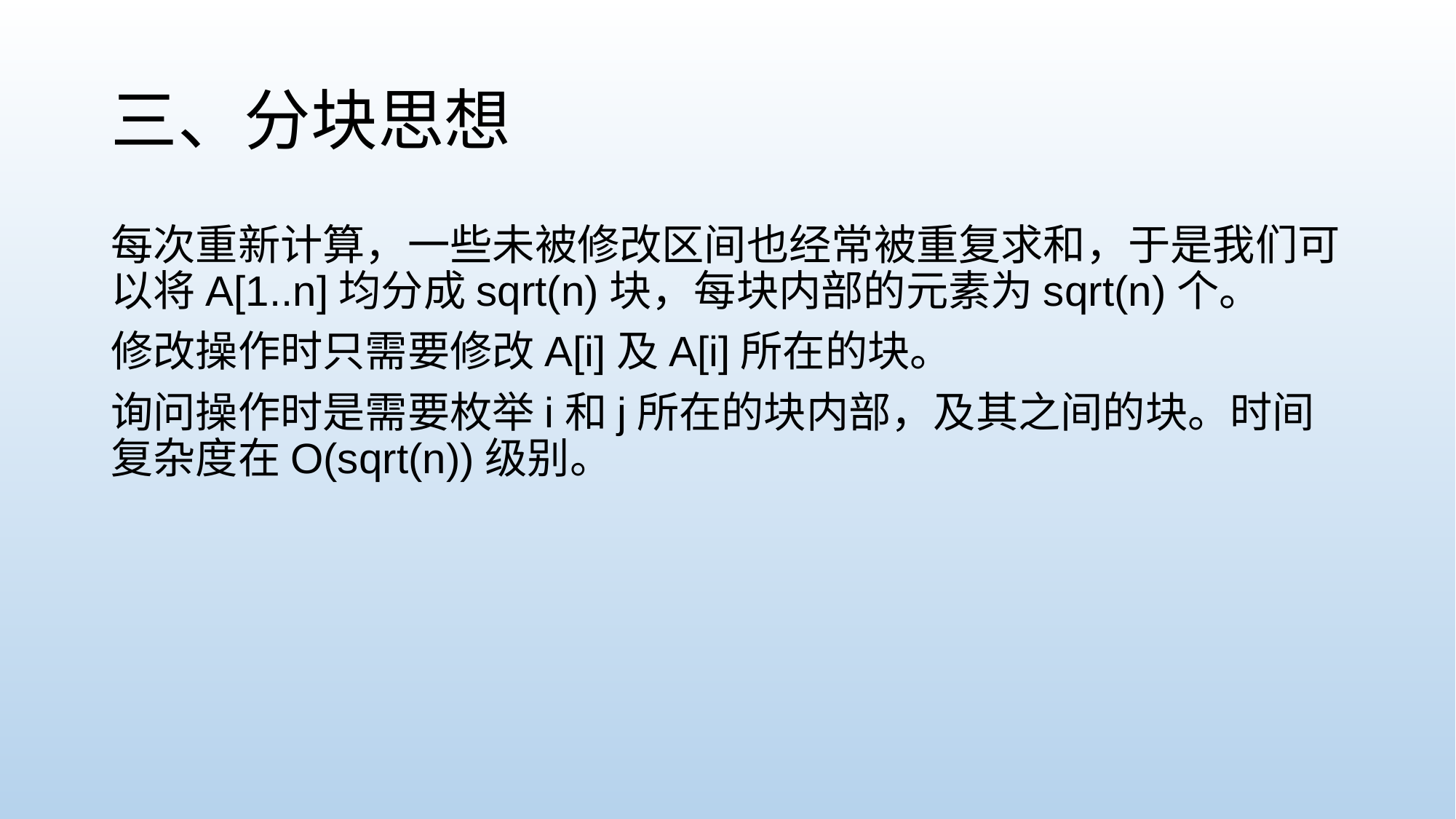

# 三、分块思想
每次重新计算，一些未被修改区间也经常被重复求和，于是我们可以将A[1..n]均分成sqrt(n)块，每块内部的元素为sqrt(n)个。
修改操作时只需要修改A[i]及A[i]所在的块。
询问操作时是需要枚举i和j所在的块内部，及其之间的块。时间复杂度在O(sqrt(n))级别。